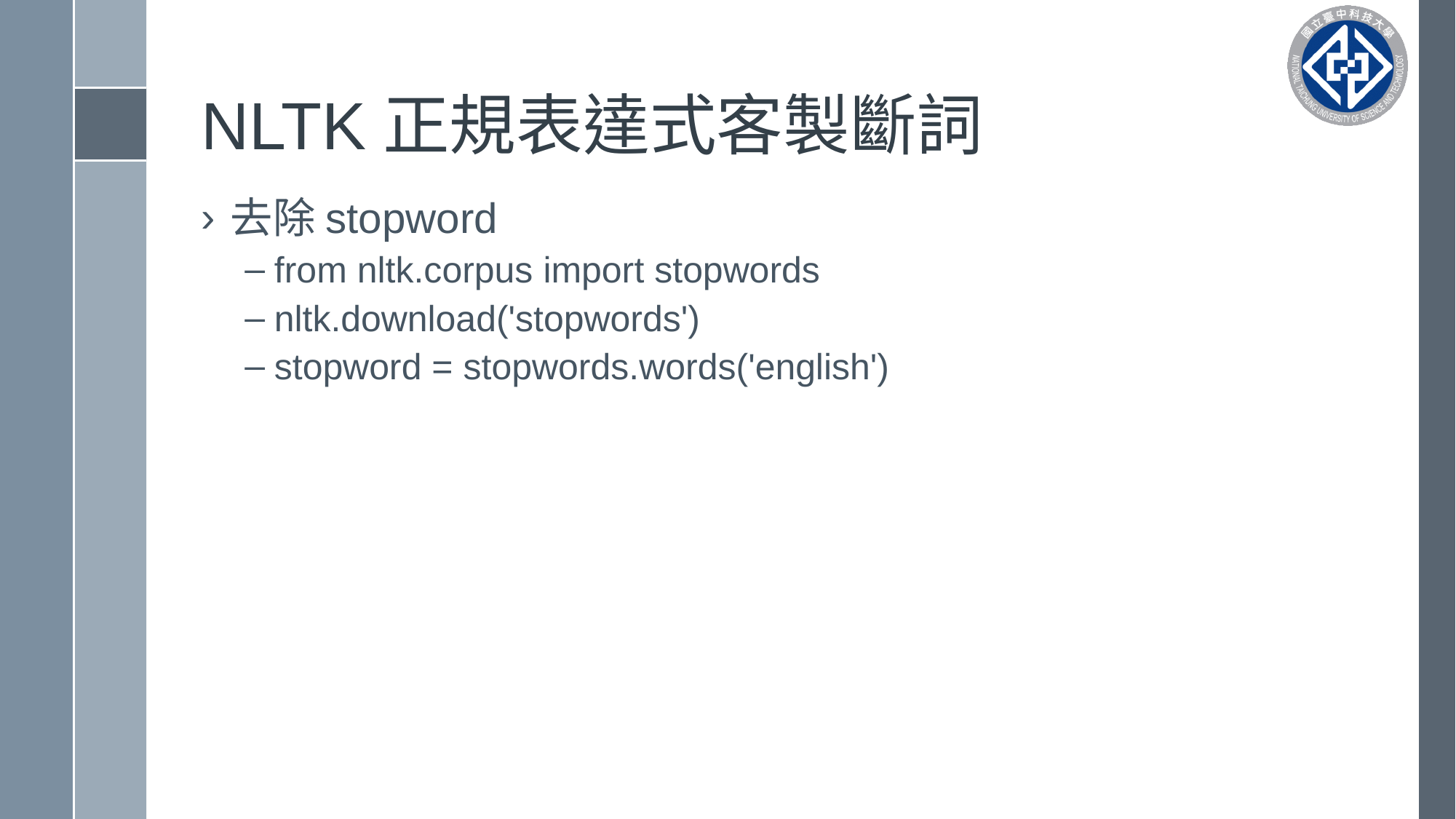

# NLTK正規表達式客製斷詞
去除stopword
from nltk.corpus import stopwords
nltk.download('stopwords')
stopword = stopwords.words('english')